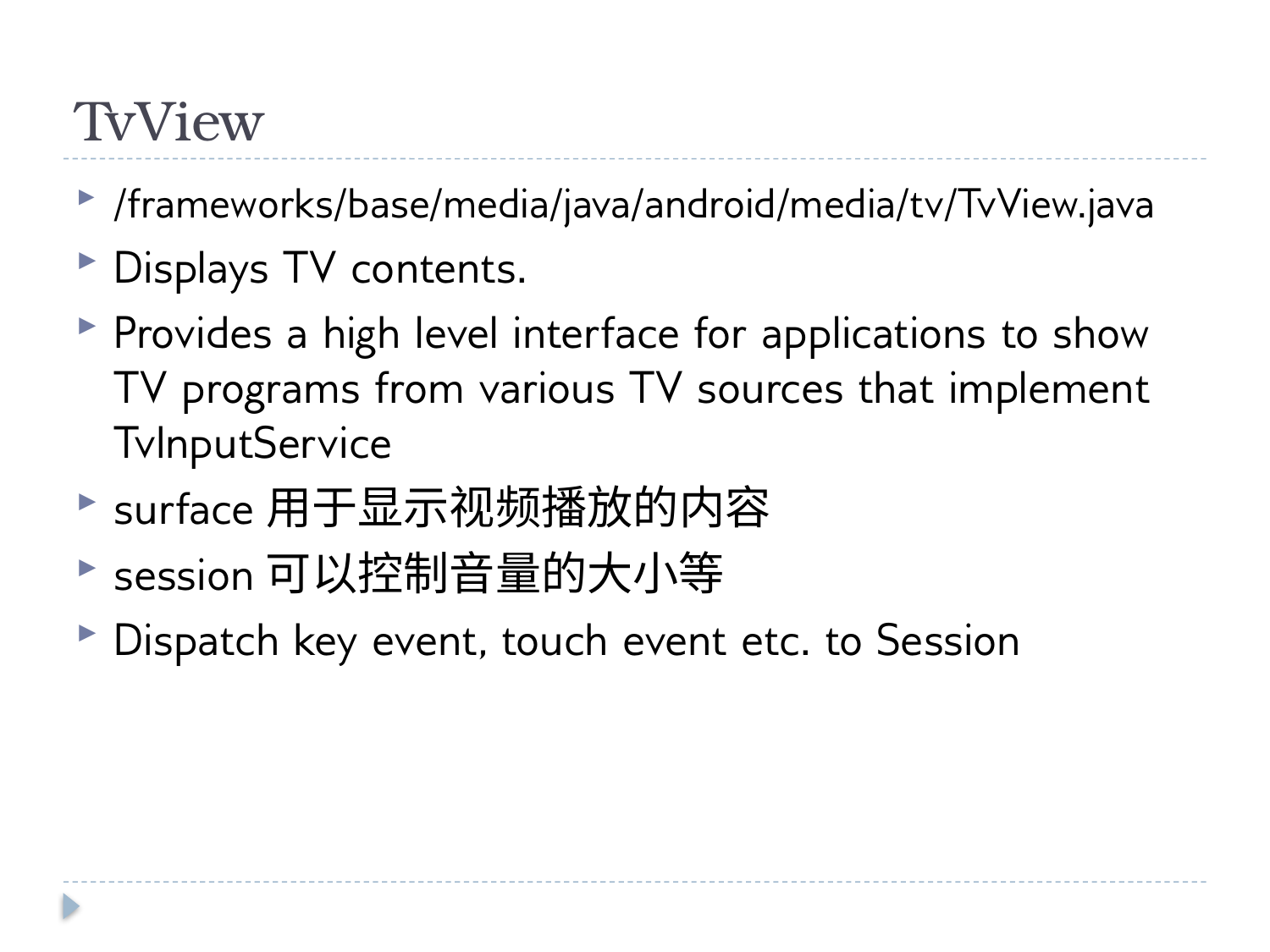

# TvView
/frameworks/base/media/java/android/media/tv/TvView.java
Displays TV contents.
Provides a high level interface for applications to show  TV programs from various TV sources that implement  TvInputService
surface用于显示视频播放的内容
session可以控制音量的大小等
Dispatch key event, touch event etc. to Session